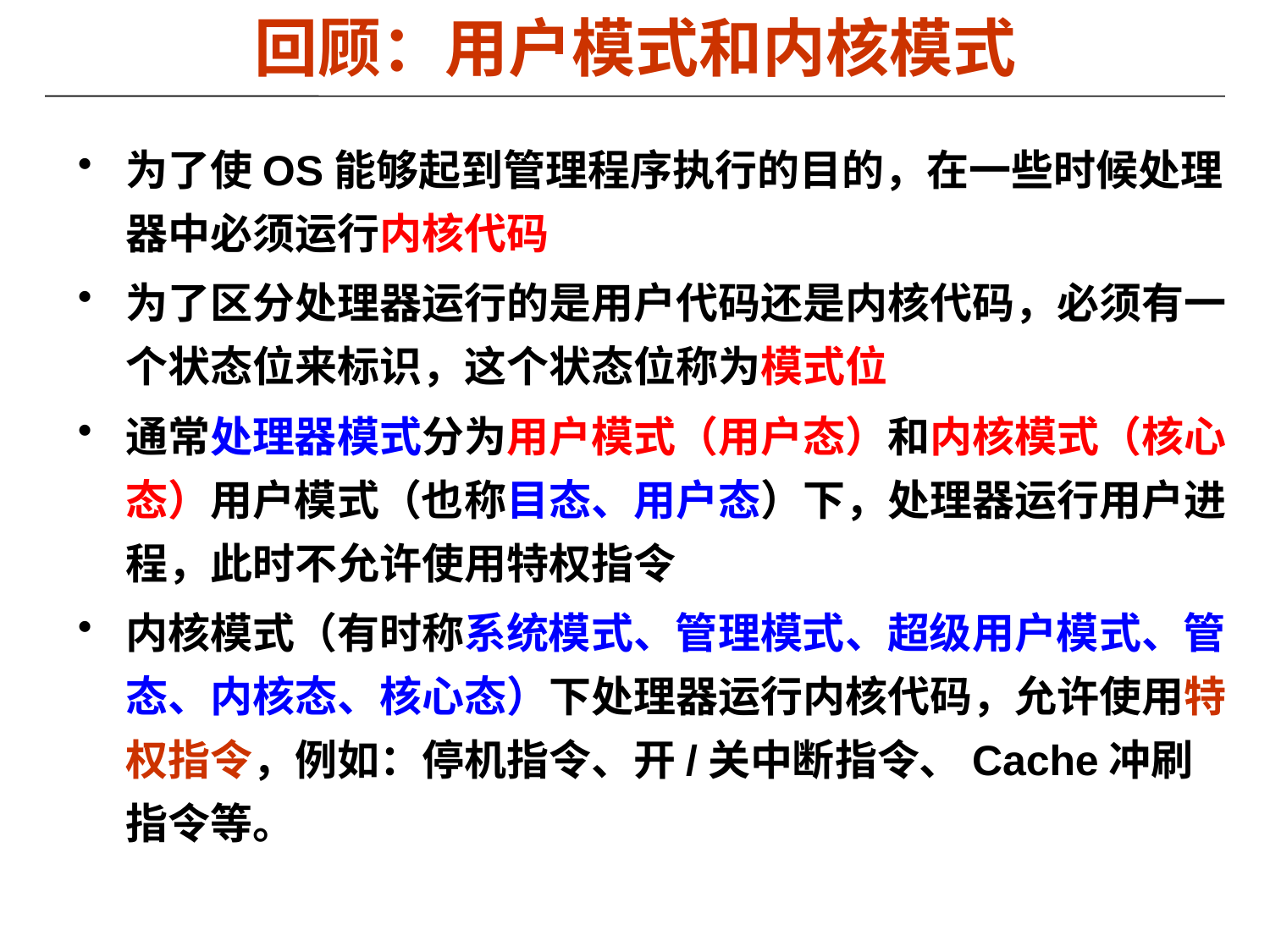

# 回顾：用户模式和内核模式
为了使OS能够起到管理程序执行的目的，在一些时候处理器中必须运行内核代码
为了区分处理器运行的是用户代码还是内核代码，必须有一个状态位来标识，这个状态位称为模式位
通常处理器模式分为用户模式（用户态）和内核模式（核心态）用户模式（也称目态、用户态）下，处理器运行用户进程，此时不允许使用特权指令
内核模式（有时称系统模式、管理模式、超级用户模式、管态、内核态、核心态）下处理器运行内核代码，允许使用特权指令，例如：停机指令、开/关中断指令、Cache冲刷指令等。